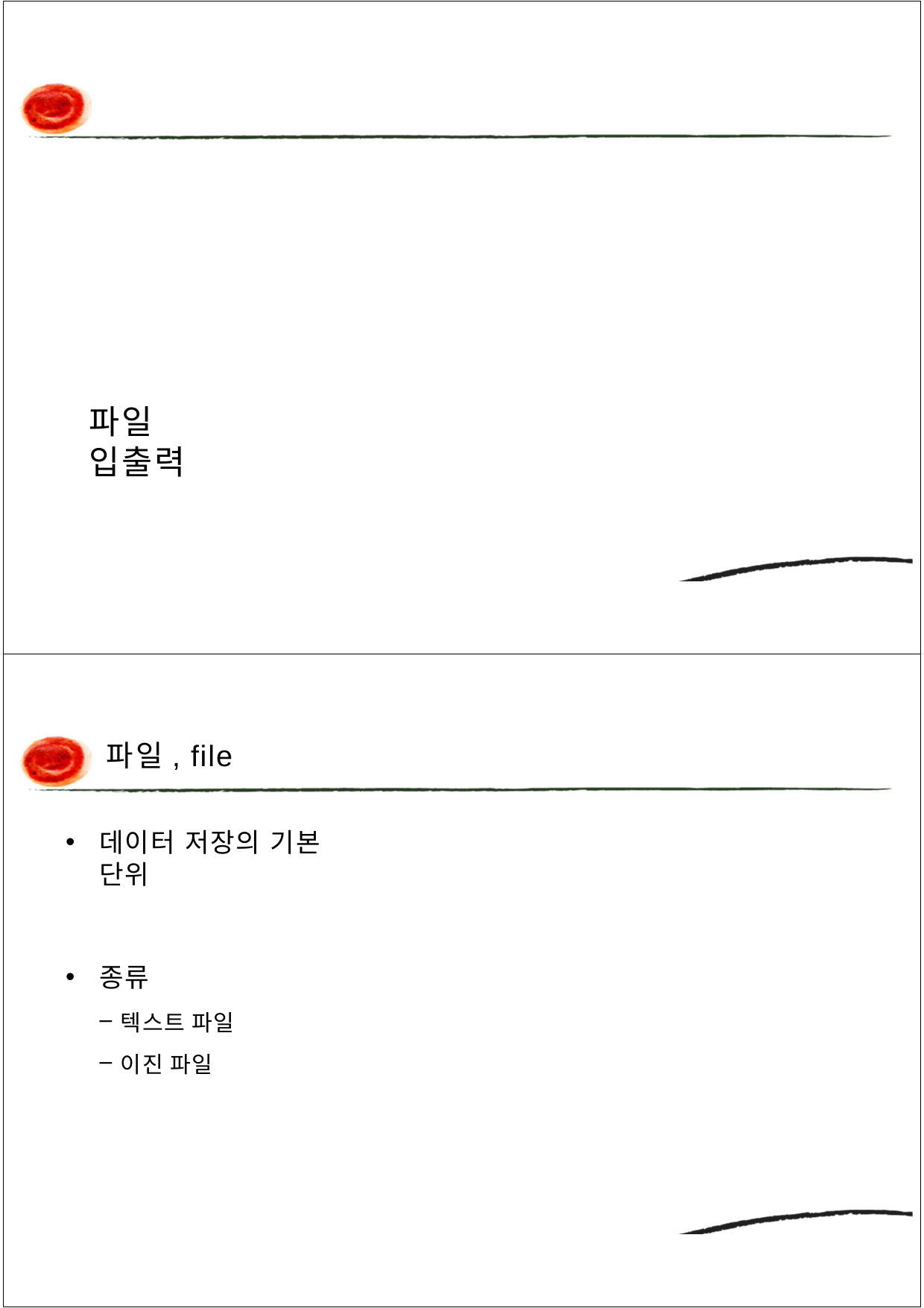

파일 입출력

파일, file

데이터 저장의 기본 단위

종류
텍스트 파일
이진 파일